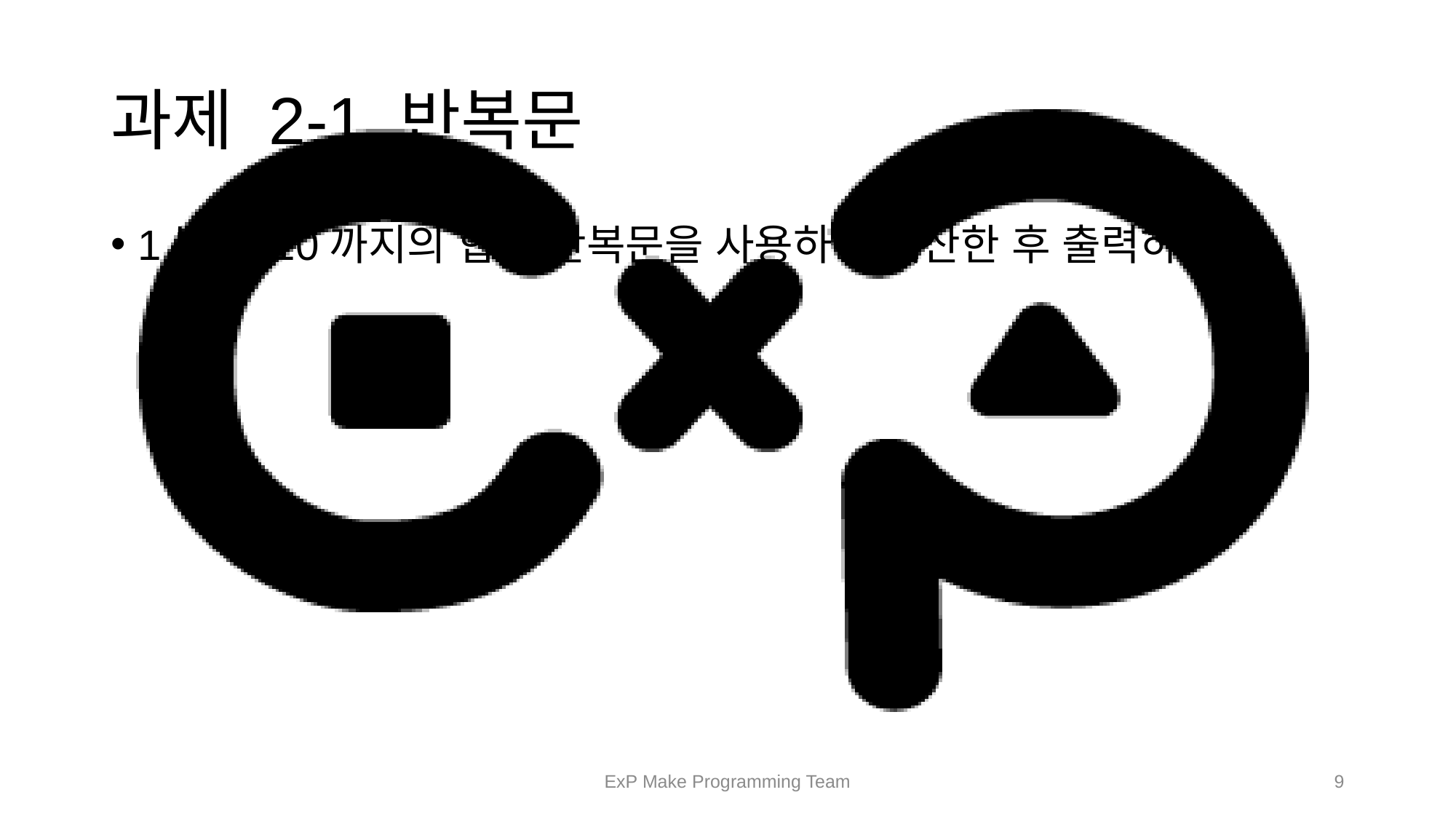

# 과제 2-1 반복문
1부터 10까지의 합을 반복문을 사용하여 계산한 후 출력하세요.

ExP Make Programming Team
9